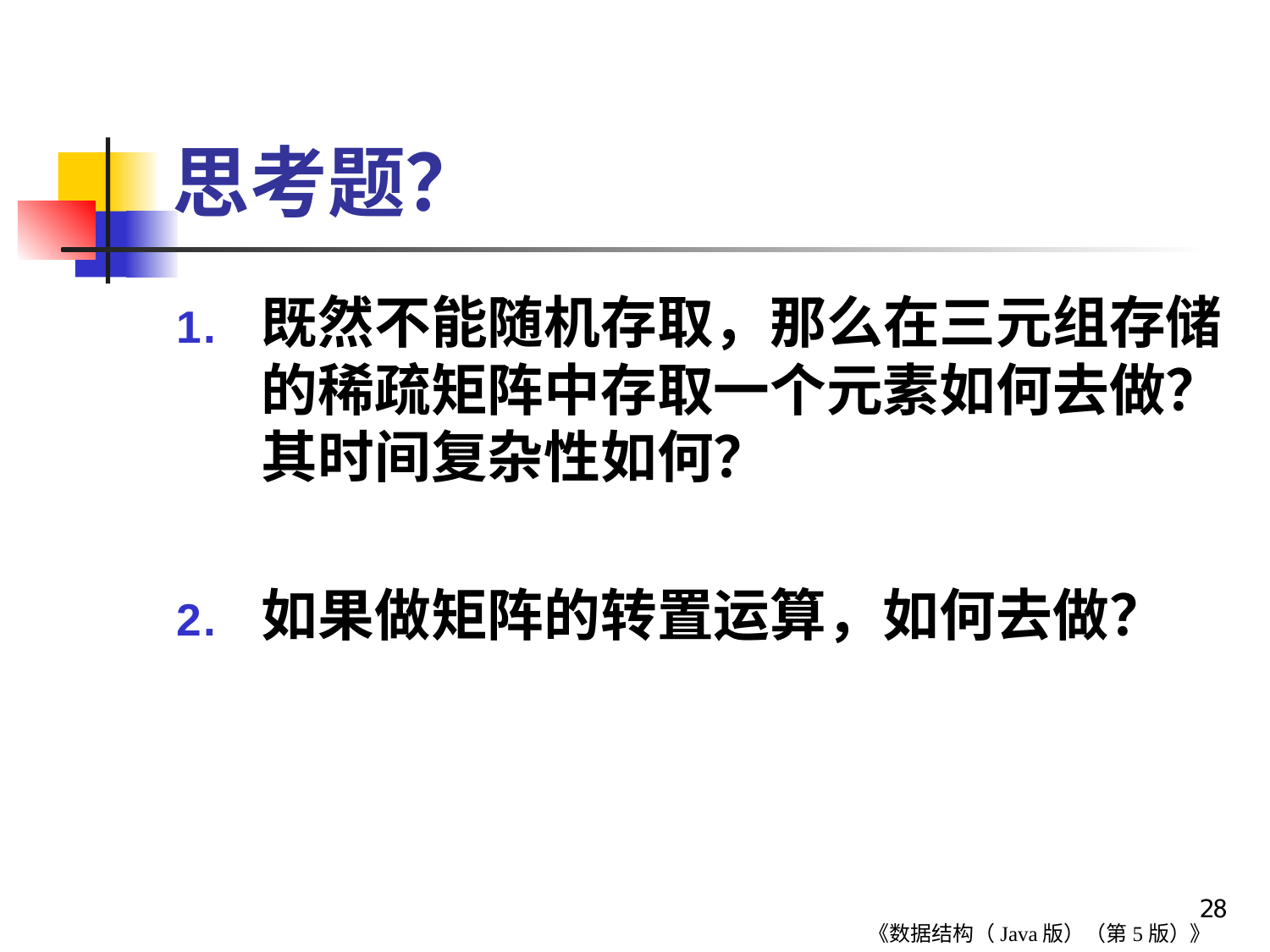

# 思考题？
既然不能随机存取，那么在三元组存储的稀疏矩阵中存取一个元素如何去做？其时间复杂性如何？

如果做矩阵的转置运算，如何去做？

28
《数据结构（Java版）（第5版）》